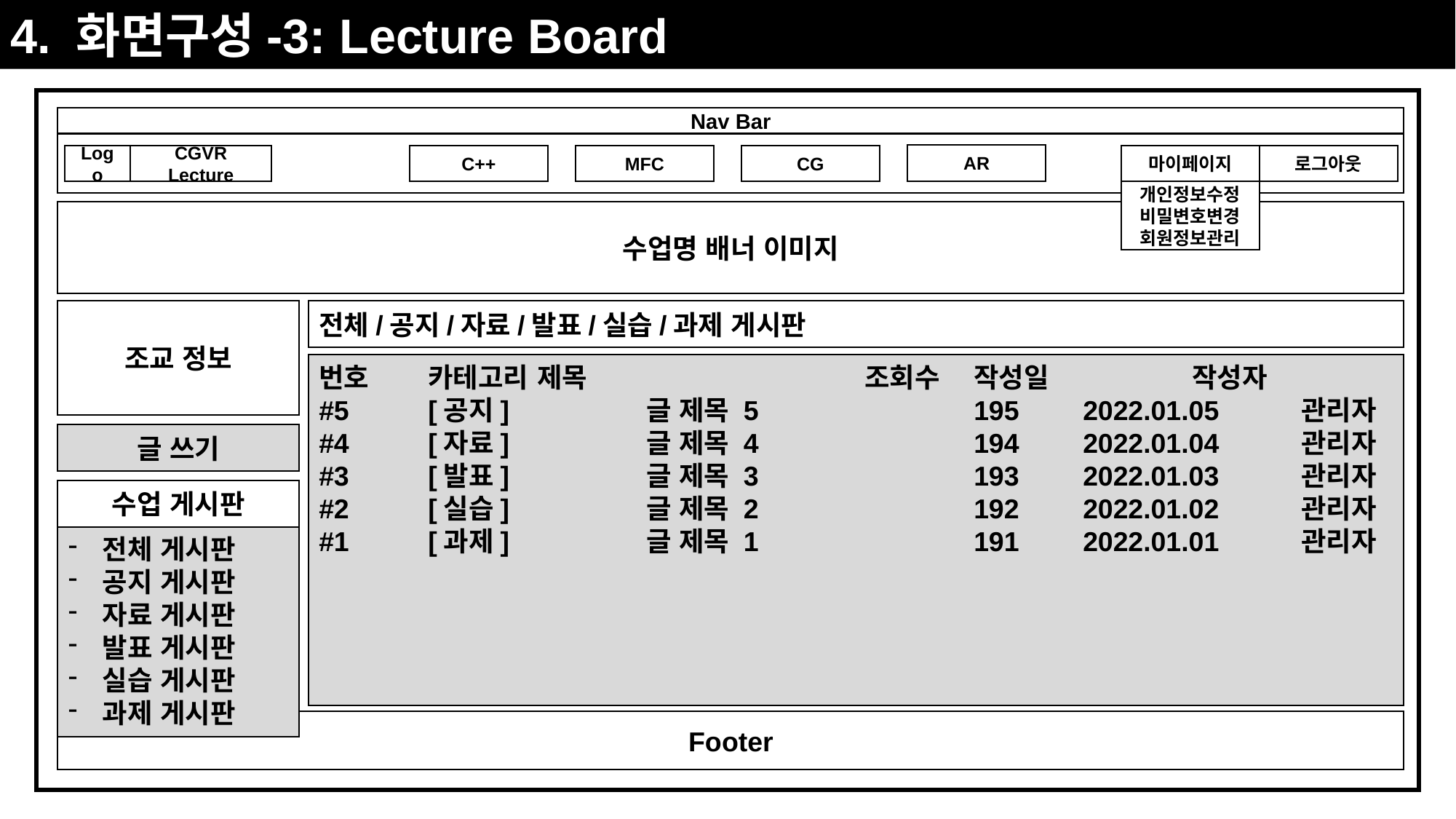

4. 화면구성-3: Lecture Board

Nav Bar

AR
Logo
CGVR Lecture
C++
MFC
CG
마이페이지
로그아웃
개인정보수정
비밀변호변경
회원정보관리
수업명 배너 이미지
조교 정보
전체/공지/자료/발표/실습/과제 게시판
번호	카테고리	제목			조회수	작성일		작성자
#5	[공지]		글 제목 5		195	2022.01.05	관리자
#4	[자료]		글 제목 4		194	2022.01.04	관리자
#3	[발표]		글 제목 3		193	2022.01.03	관리자
#2	[실습]		글 제목 2		192	2022.01.02	관리자
#1	[과제]		글 제목 1		191	2022.01.01	관리자
글 쓰기
수업 게시판
전체 게시판
공지 게시판
자료 게시판
발표 게시판
실습 게시판
과제 게시판
Footer